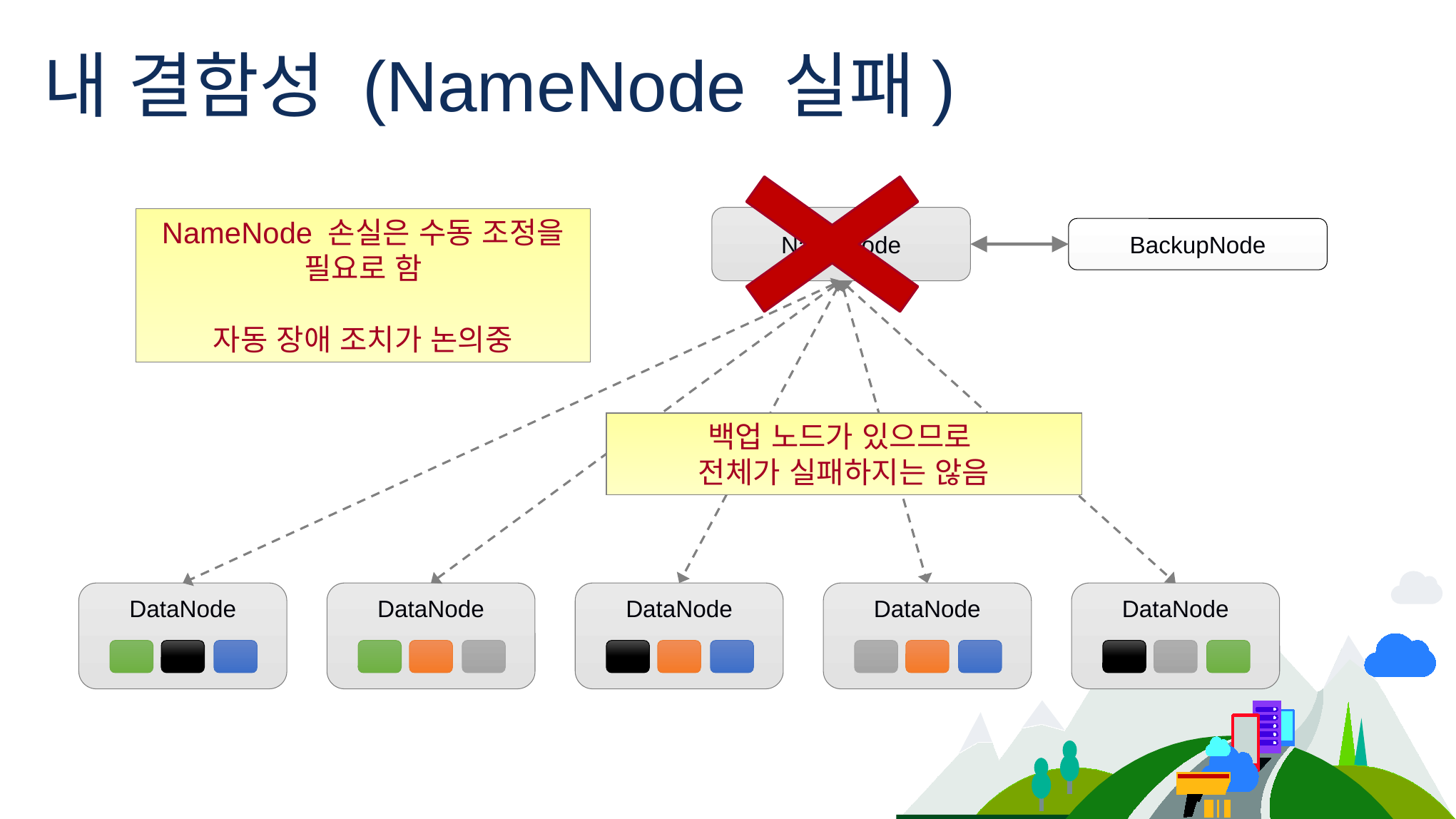

# 내 결함성 (NameNode 실패)

NameNode
NameNode 손실은 수동 조정을 필요로 함

자동 장애 조치가 논의중
BackupNode
백업 노드가 있으므로
전체가 실패하지는 않음
DataNode

DataNode

DataNode

DataNode

DataNode